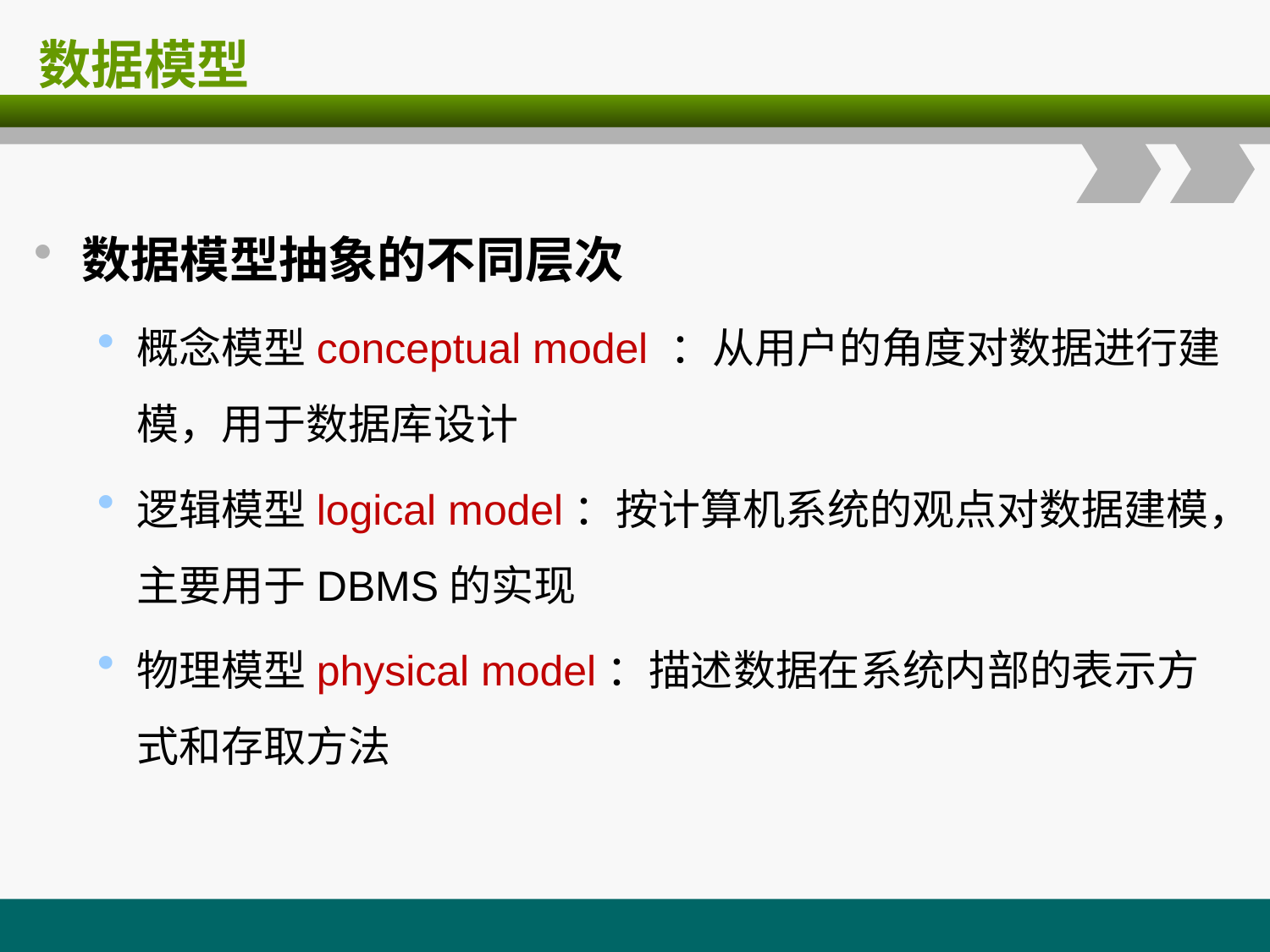

# 数据模型
数据模型抽象的不同层次
概念模型conceptual model ：从用户的角度对数据进行建模，用于数据库设计
逻辑模型logical model：按计算机系统的观点对数据建模，主要用于DBMS的实现
物理模型physical model：描述数据在系统内部的表示方式和存取方法